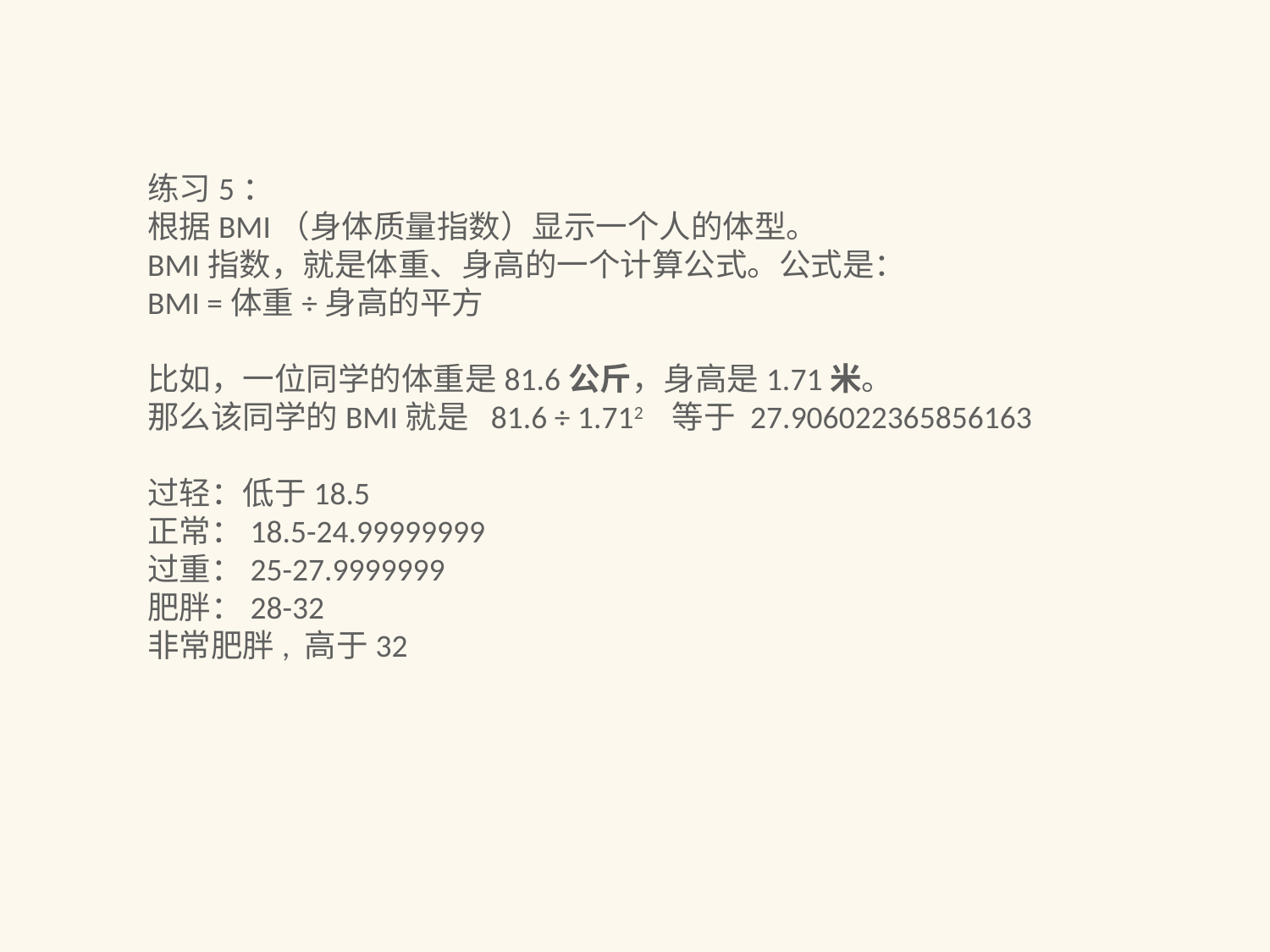

练习5：
根据BMI（身体质量指数）显示一个人的体型。
BMI指数，就是体重、身高的一个计算公式。公式是：
BMI =体重÷身高的平方

比如，一位同学的体重是81.6公斤，身高是1.71米。
那么该同学的BMI就是  81.6 ÷ 1.712     等于 27.906022365856163

过轻：低于18.5
正常：18.5-24.99999999
过重：25-27.9999999
肥胖：28-32
非常肥胖, 高于32